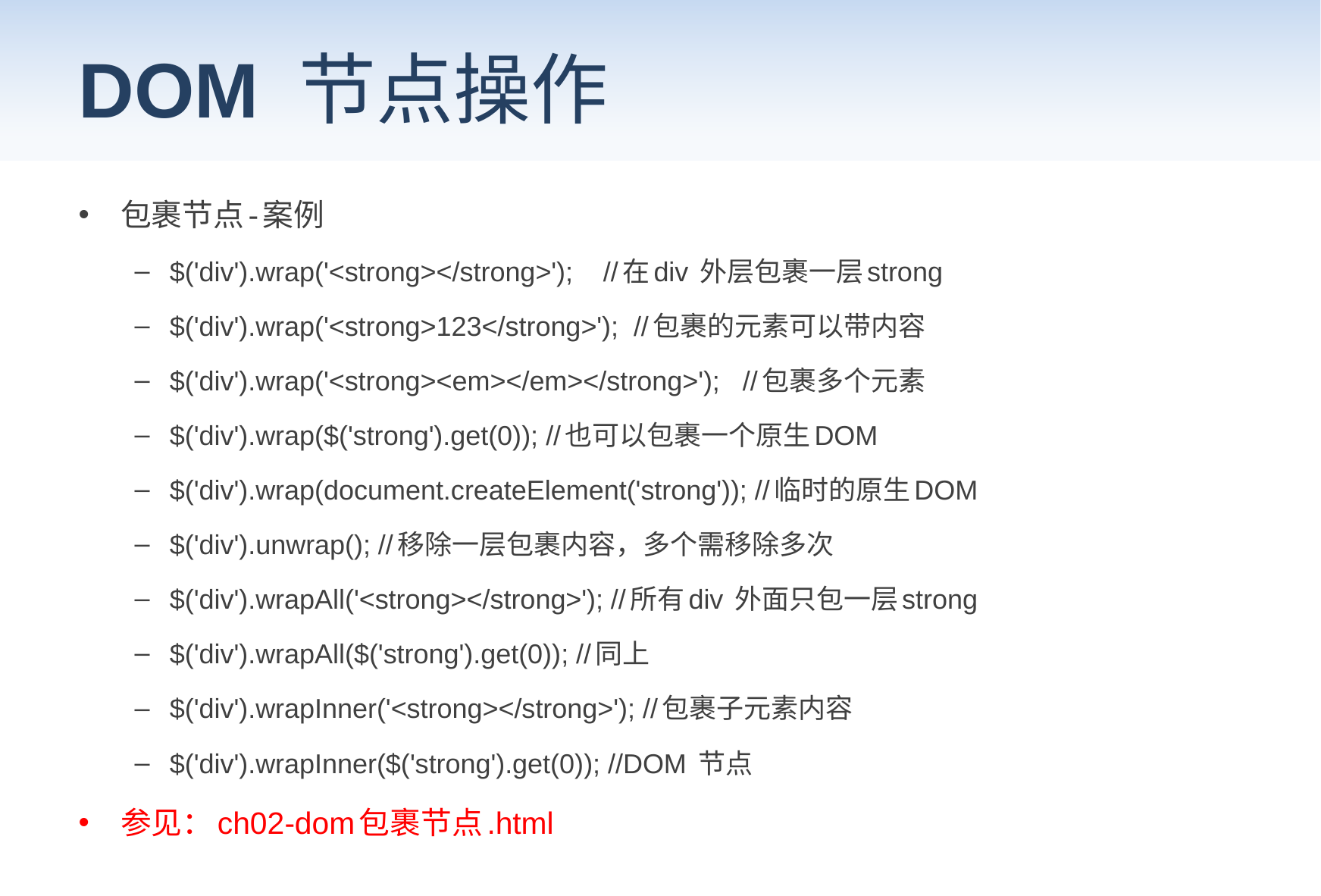

# DOM 节点操作
包裹节点-案例
$('div').wrap('<strong></strong>');    //在div 外层包裹一层strong
$('div').wrap('<strong>123</strong>');  //包裹的元素可以带内容
$('div').wrap('<strong><em></em></strong>');   //包裹多个元素
$('div').wrap($('strong').get(0)); //也可以包裹一个原生DOM
$('div').wrap(document.createElement('strong')); //临时的原生DOM
$('div').unwrap(); //移除一层包裹内容，多个需移除多次
$('div').wrapAll('<strong></strong>'); //所有div 外面只包一层strong
$('div').wrapAll($('strong').get(0)); //同上
$('div').wrapInner('<strong></strong>'); //包裹子元素内容
$('div').wrapInner($('strong').get(0)); //DOM 节点
参见：ch02-dom包裹节点.html